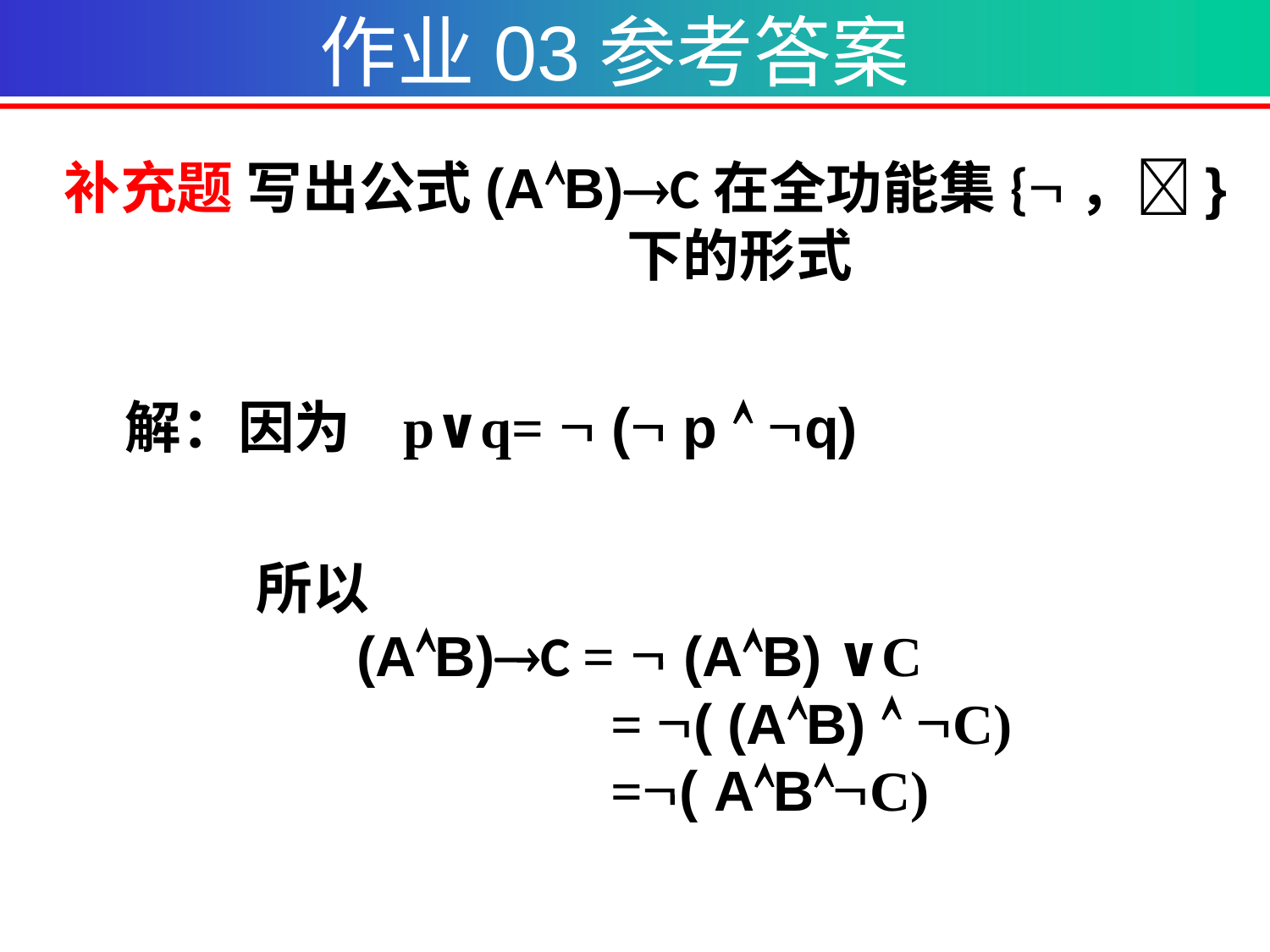

作业03参考答案
补充题 写出公式(A∧B)→C在全功能集{¬，∧}下的形式
解：因为   p∨q= ¬ (¬ p ∧ ¬q)
 所以
	(A∧B)→C = ¬ (A∧B) ∨C
              		= ¬( (A∧B) ∧ ¬C)
                 		=¬( A∧B∧¬C)